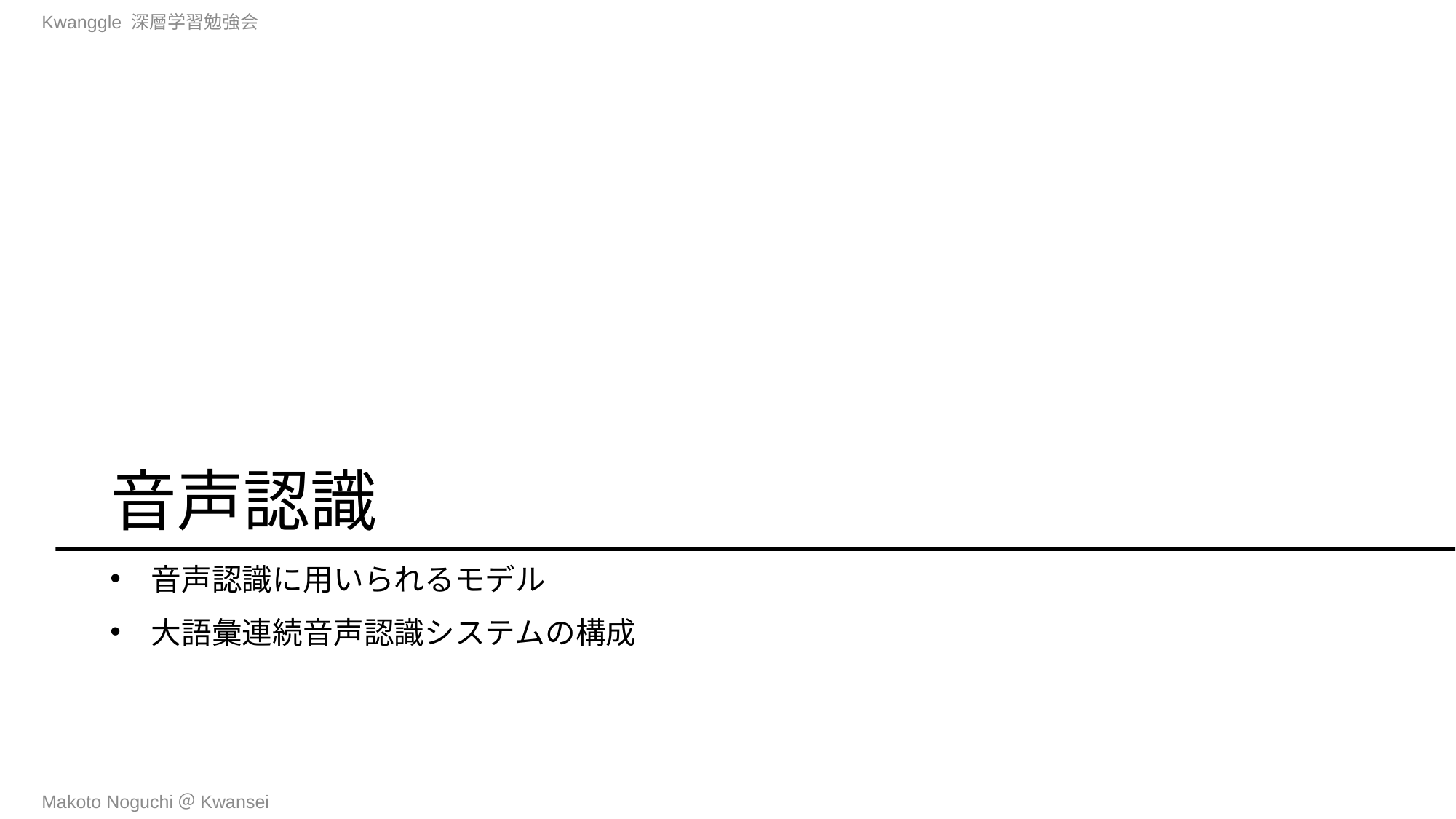

Kwanggle 深層学習勉強会
# 音声認識
音声認識に用いられるモデル
大語彙連続音声認識システムの構成
Makoto Noguchi＠Kwansei